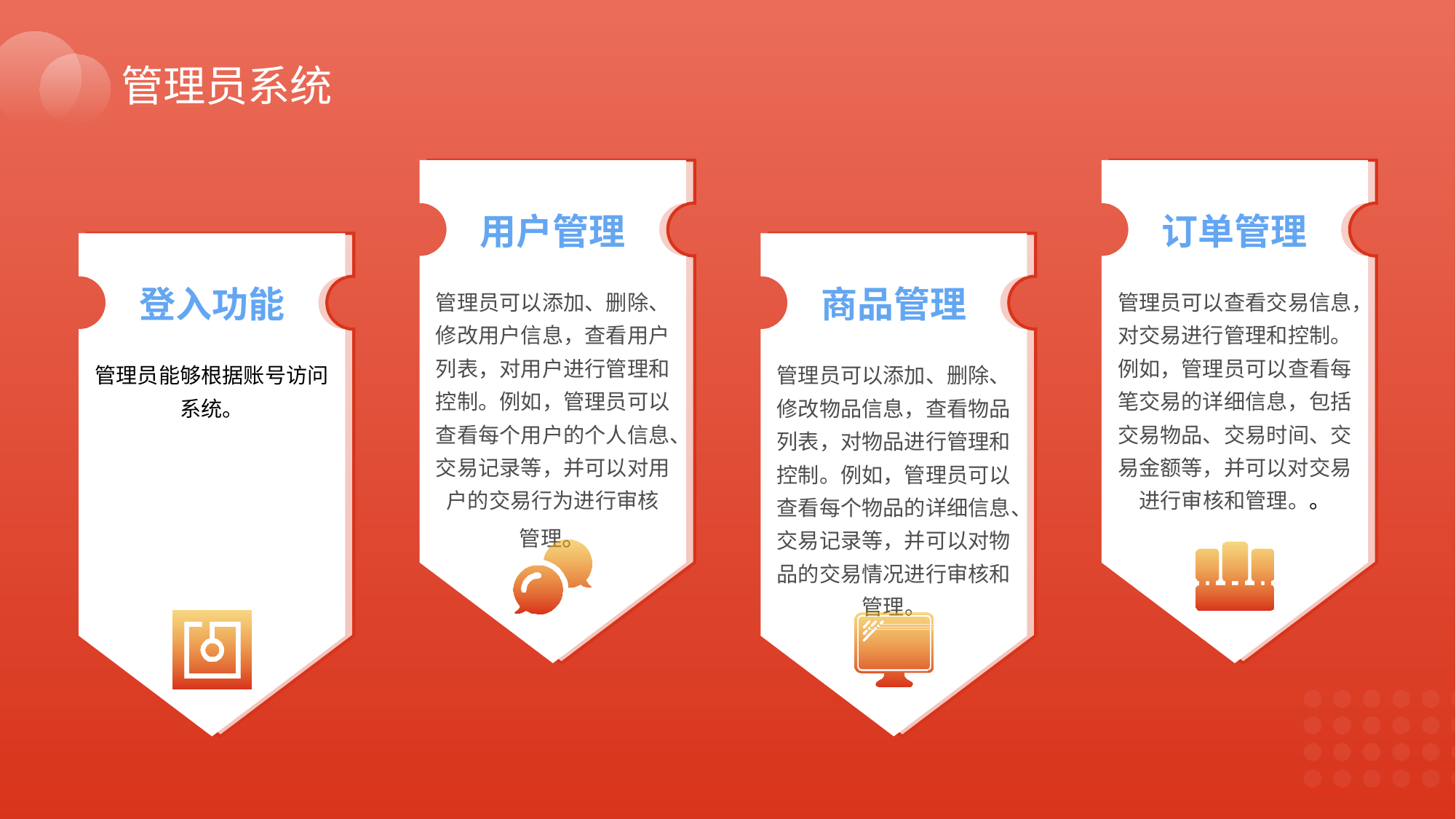

管理员系统

用户管理
订单管理

管理员可以添加、删除、修改用户信息，查看用户列表，对用户进行管理和控制。例如，管理员可以查看每个用户的个人信息、交易记录等，并可以对用户的交易行为进行审核
管理。
管理员可以查看交易信息，对交易进行管理和控制。例如，管理员可以查看每笔交易的详细信息，包括交易物品、交易时间、交易金额等，并可以对交易进行审核和管理。。
登入功能
商品管理
管理员能够根据账号访问系统。
管理员可以添加、删除、修改物品信息，查看物品列表，对物品进行管理和控制。例如，管理员可以查看每个物品的详细信息、交易记录等，并可以对物品的交易情况进行审核和管理。